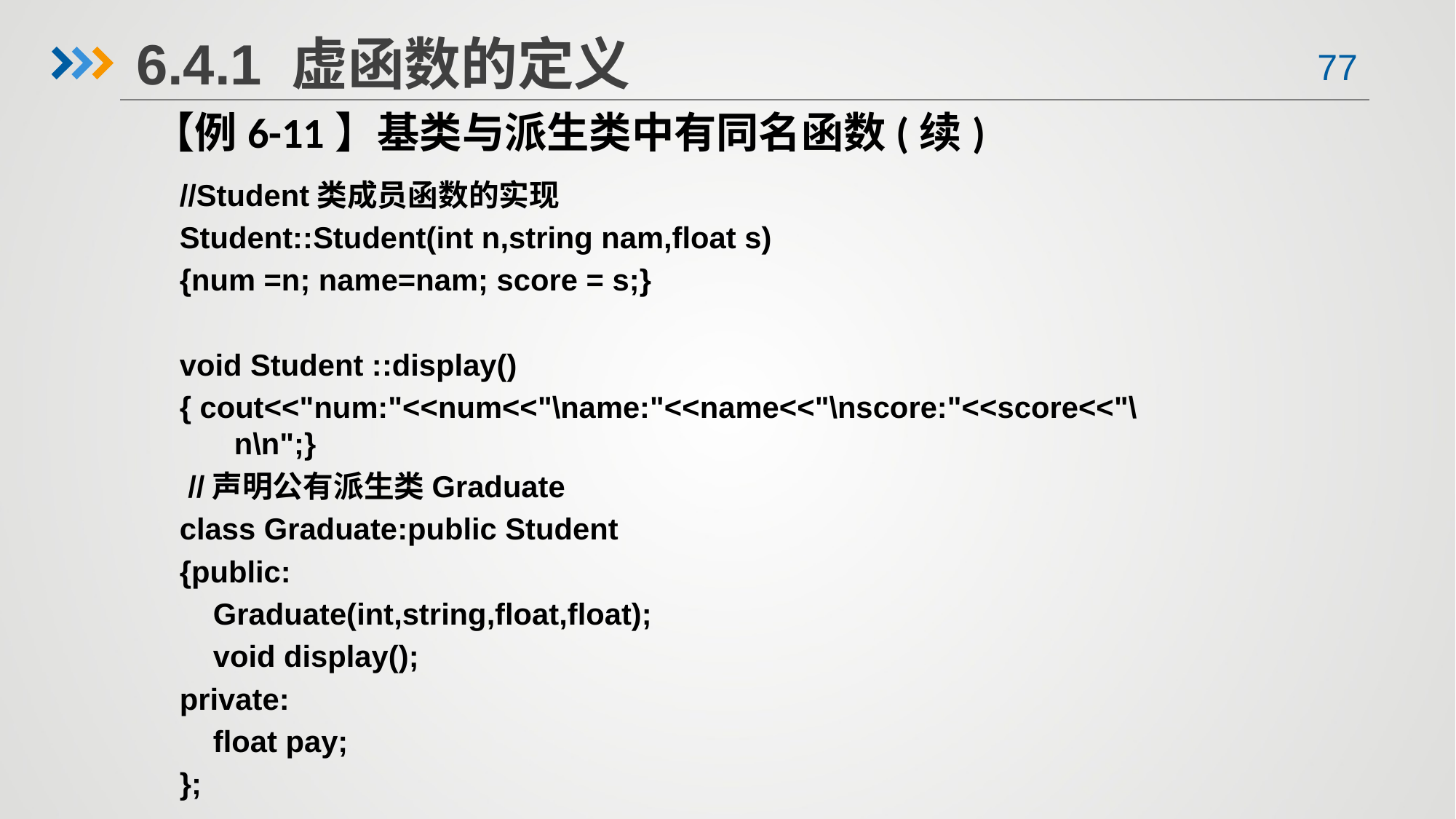

6.4.1 虚函数的定义
【例6-11】基类与派生类中有同名函数(续)
//Student类成员函数的实现
Student::Student(int n,string nam,float s)
{num =n; name=nam; score = s;}

void Student ::display()
{ cout<<"num:"<<num<<"\name:"<<name<<"\nscore:"<<score<<"\n\n";}
 //声明公有派生类Graduate
class Graduate:public Student
{public:
    Graduate(int,string,float,float);
    void display();
private:
    float pay;
};